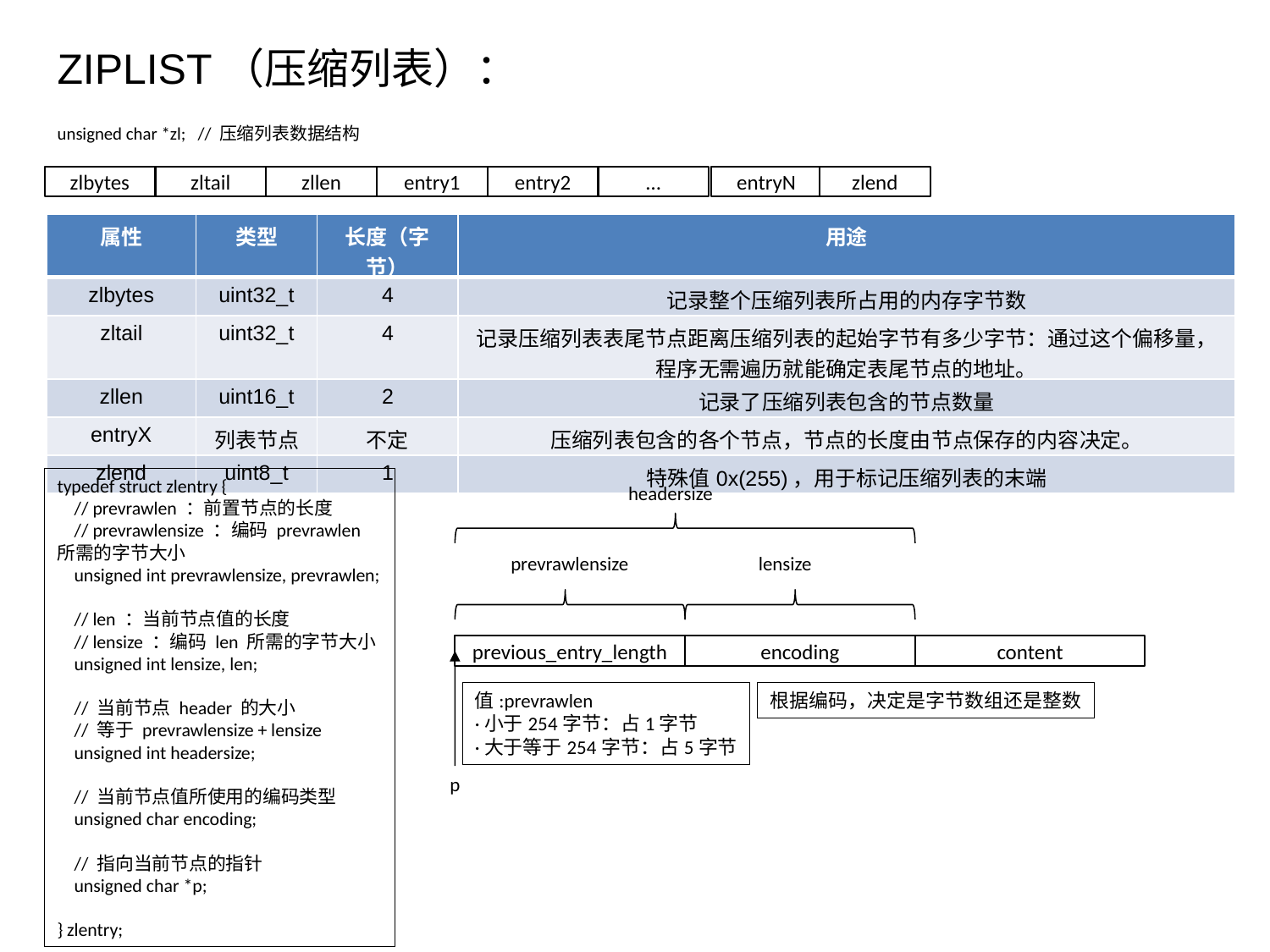

ZIPLIST（压缩列表）：
unsigned char *zl;   // 压缩列表数据结构
zlbytes
zltail
zllen
entry1
entry2
…
entryN
zlend
| 属性 | 类型 | 长度（字节） | 用途 |
| --- | --- | --- | --- |
| zlbytes | uint32\_t | 4 | 记录整个压缩列表所占用的内存字节数 |
| zltail | uint32\_t | 4 | 记录压缩列表表尾节点距离压缩列表的起始字节有多少字节：通过这个偏移量，程序无需遍历就能确定表尾节点的地址。 |
| zllen | uint16\_t | 2 | 记录了压缩列表包含的节点数量 |
| entryX | 列表节点 | 不定 | 压缩列表包含的各个节点，节点的长度由节点保存的内容决定。 |
| zlend | uint8\_t | 1 | 特殊值0x(255)，用于标记压缩列表的末端 |

typedef struct zlentry {
    // prevrawlen ：前置节点的长度
    // prevrawlensize ：编码 prevrawlen 所需的字节大小
    unsigned int prevrawlensize, prevrawlen;

    // len ：当前节点值的长度
    // lensize ：编码 len 所需的字节大小
    unsigned int lensize, len;

    // 当前节点 header 的大小
    // 等于 prevrawlensize + lensize
    unsigned int headersize;

    // 当前节点值所使用的编码类型
    unsigned char encoding;

    // 指向当前节点的指针
    unsigned char *p;

} zlentry;
headersize

lensize
prevrawlensize
previous_entry_length
encoding
content
值:prevrawlen
·小于254字节：占1字节
·大于等于254字节：占5字节
根据编码，决定是字节数组还是整数
p